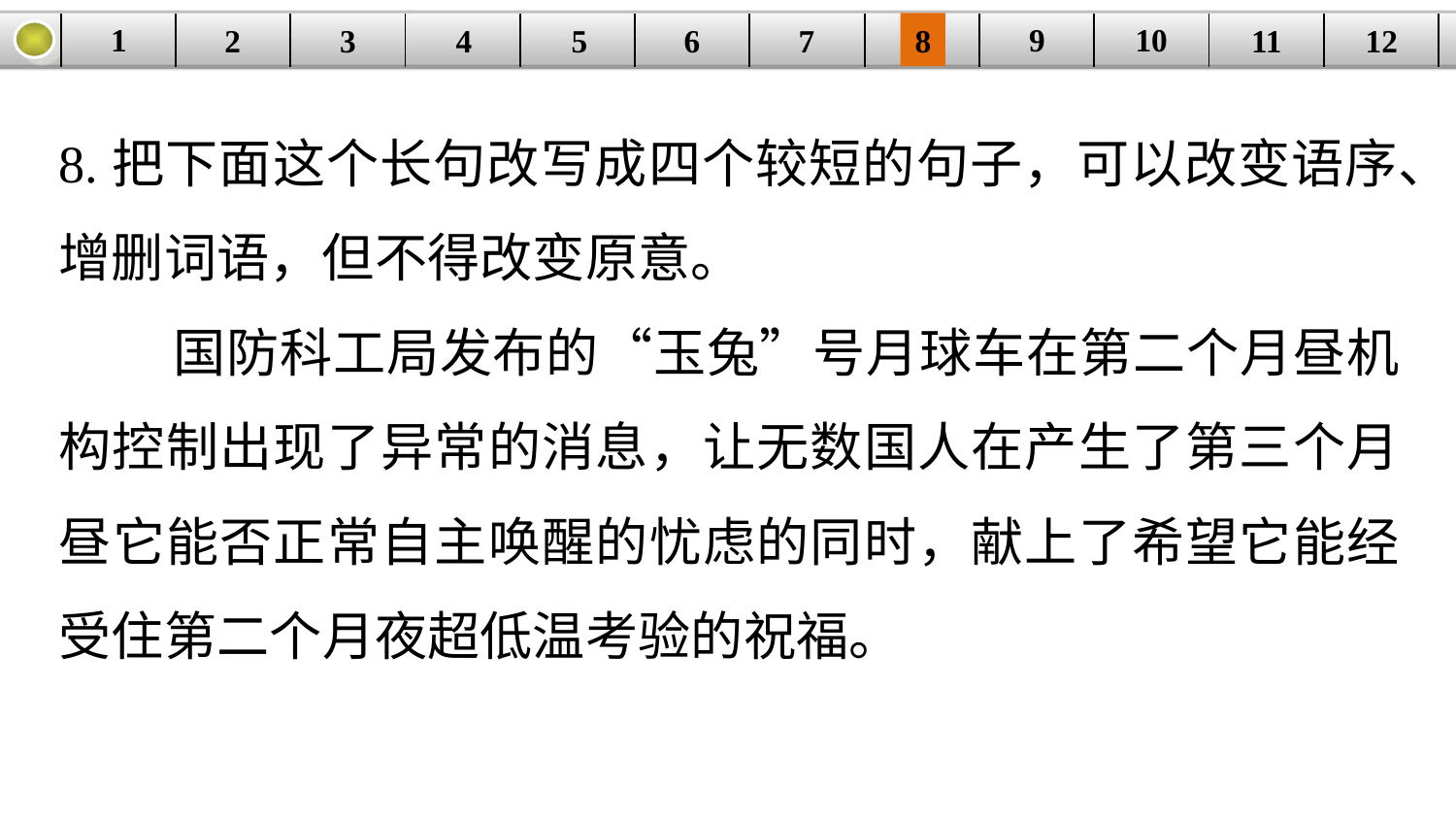

9
10
1
3
4
5
6
8
11
2
12
|  |  |  |  |  |  |  |  |  |  |  |  |
| --- | --- | --- | --- | --- | --- | --- | --- | --- | --- | --- | --- |
7

8.把下面这个长句改写成四个较短的句子，可以改变语序、增删词语，但不得改变原意。
        国防科工局发布的“玉兔”号月球车在第二个月昼机构控制出现了异常的消息，让无数国人在产生了第三个月昼它能否正常自主唤醒的忧虑的同时，献上了希望它能经受住第二个月夜超低温考验的祝福。